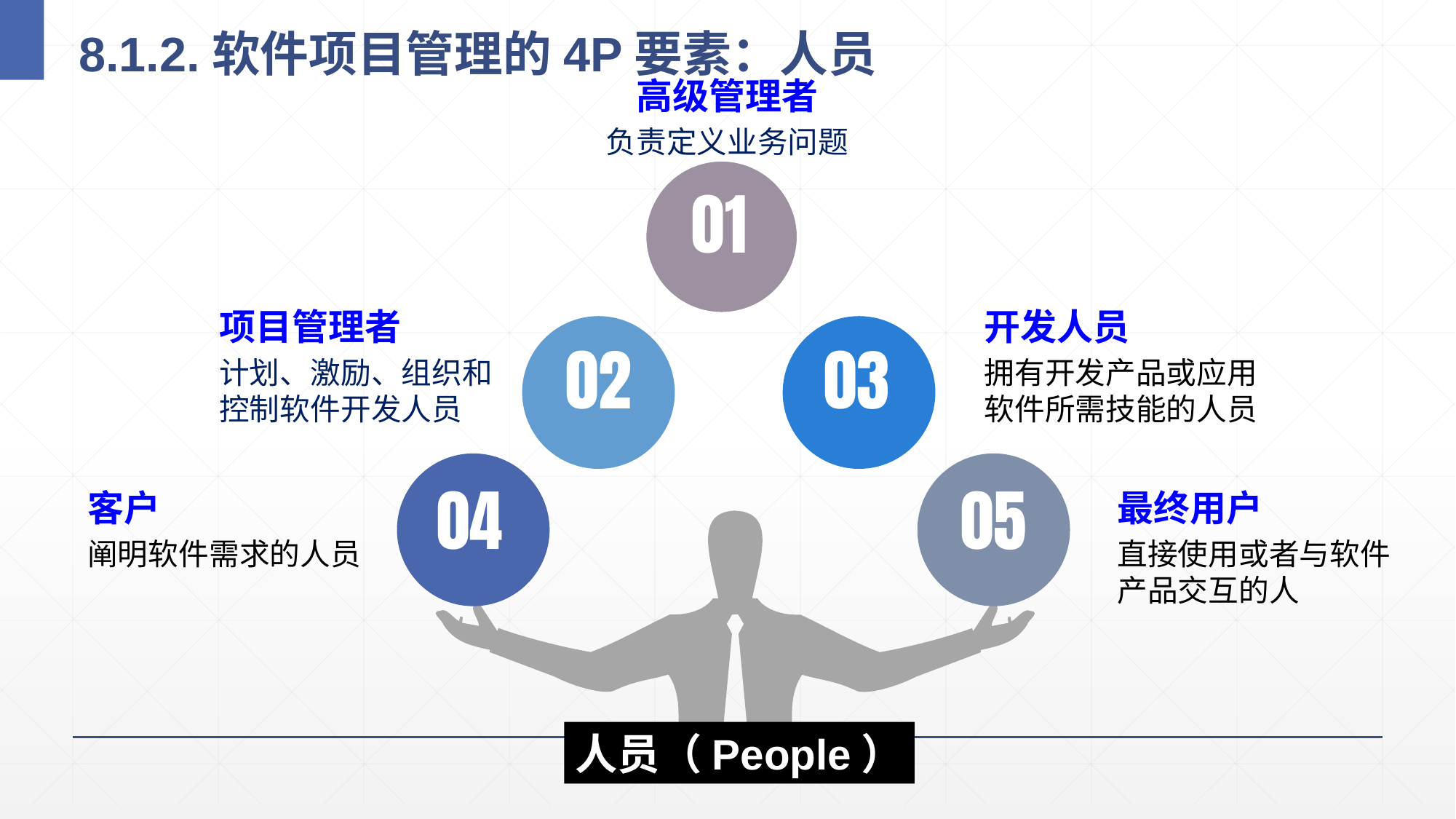

# 8.1.2.软件项目管理的4P要素：人员
高级管理者
负责定义业务问题

01
项目管理者
计划、激励、组织和控制软件开发人员
开发人员
拥有开发产品或应用软件所需技能的人员

02

03

04

05
客户
阐明软件需求的人员
最终用户
直接使用或者与软件产品交互的人

人员（People）